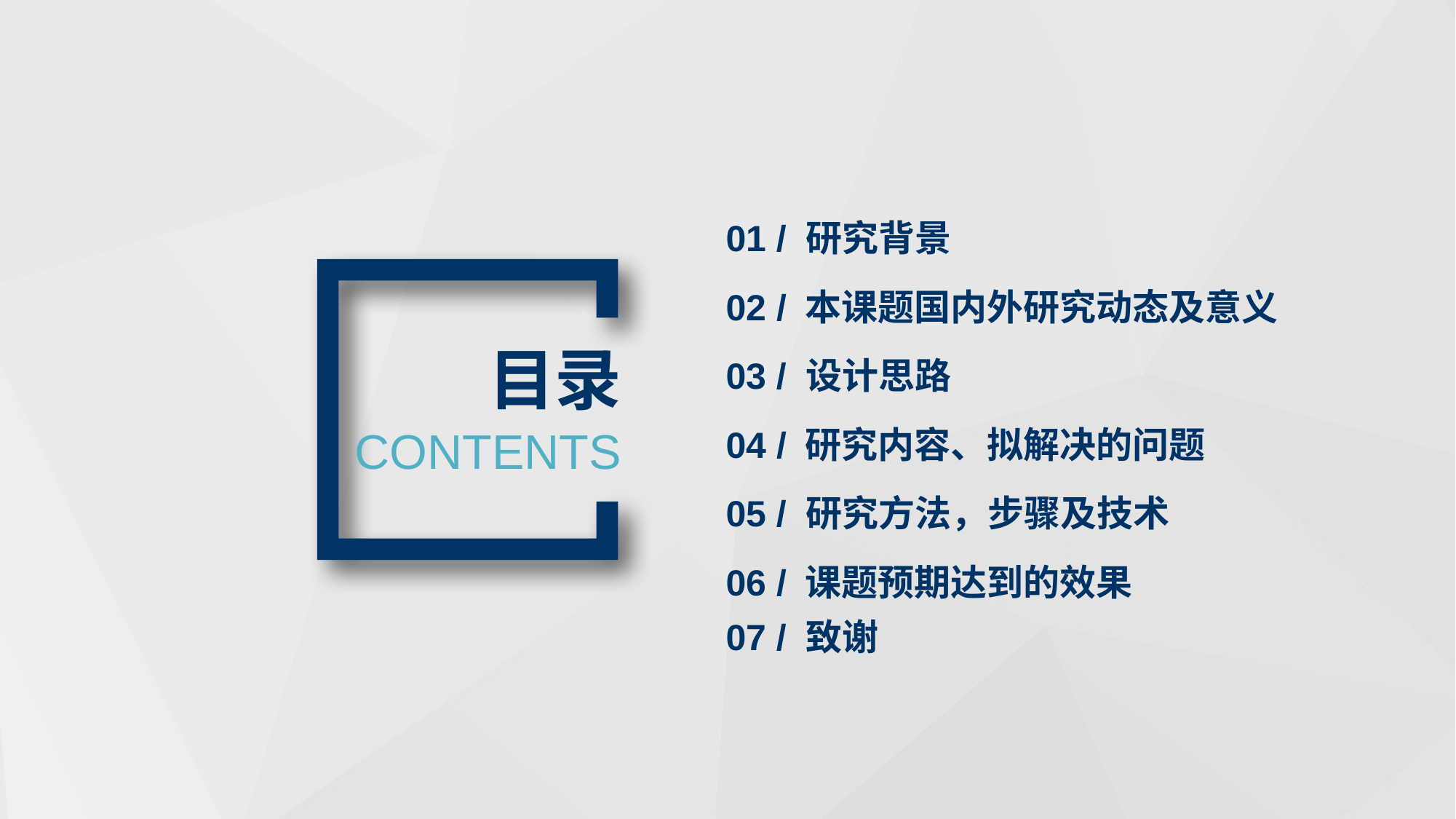

01 / 研究背景

02 / 本课题国内外研究动态及意义
目录
03 / 设计思路
CONTENTS
04 / 研究内容、拟解决的问题
05 / 研究方法，步骤及技术
06 / 课题预期达到的效果
07 / 致谢